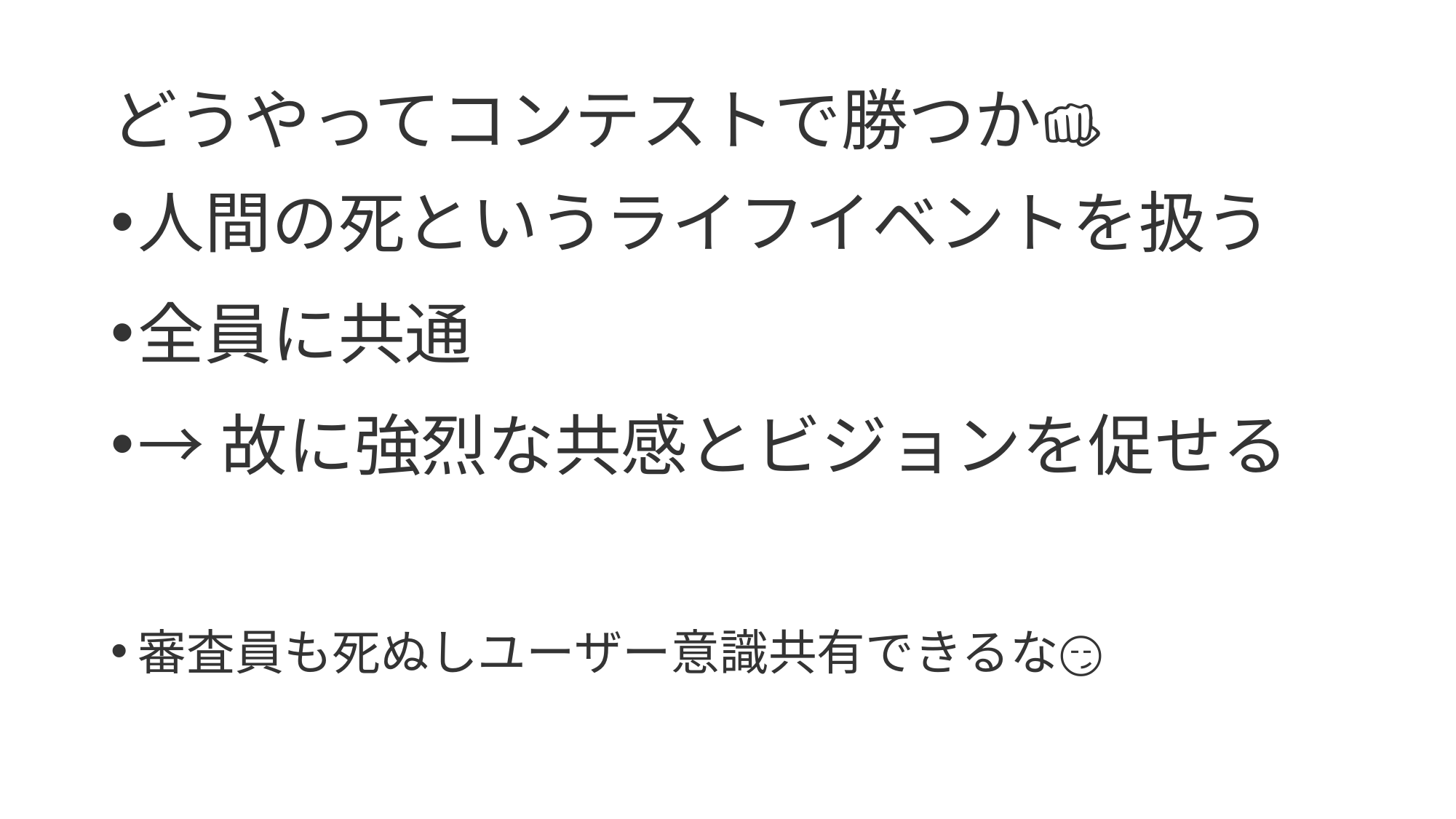

# どうやってコンテストで勝つか👊
人間の死というライフイベントを扱う
全員に共通
→故に強烈な共感とビジョンを促せる

審査員も死ぬしユーザー意識共有できるな😏